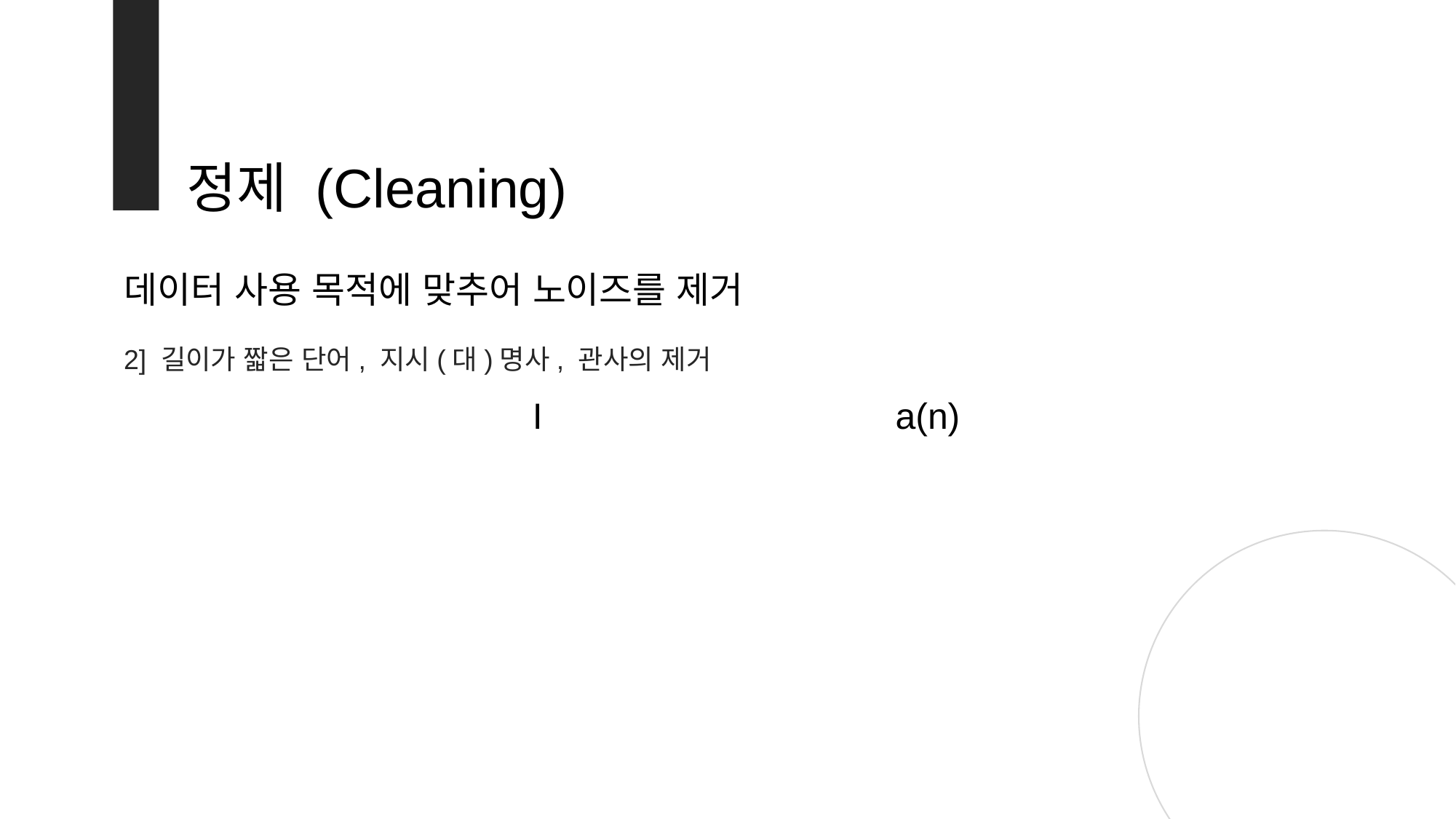

정제 (Cleaning)
데이터 사용 목적에 맞추어 노이즈를 제거
2] 길이가 짧은 단어, 지시(대)명사, 관사의 제거
I
a(n)